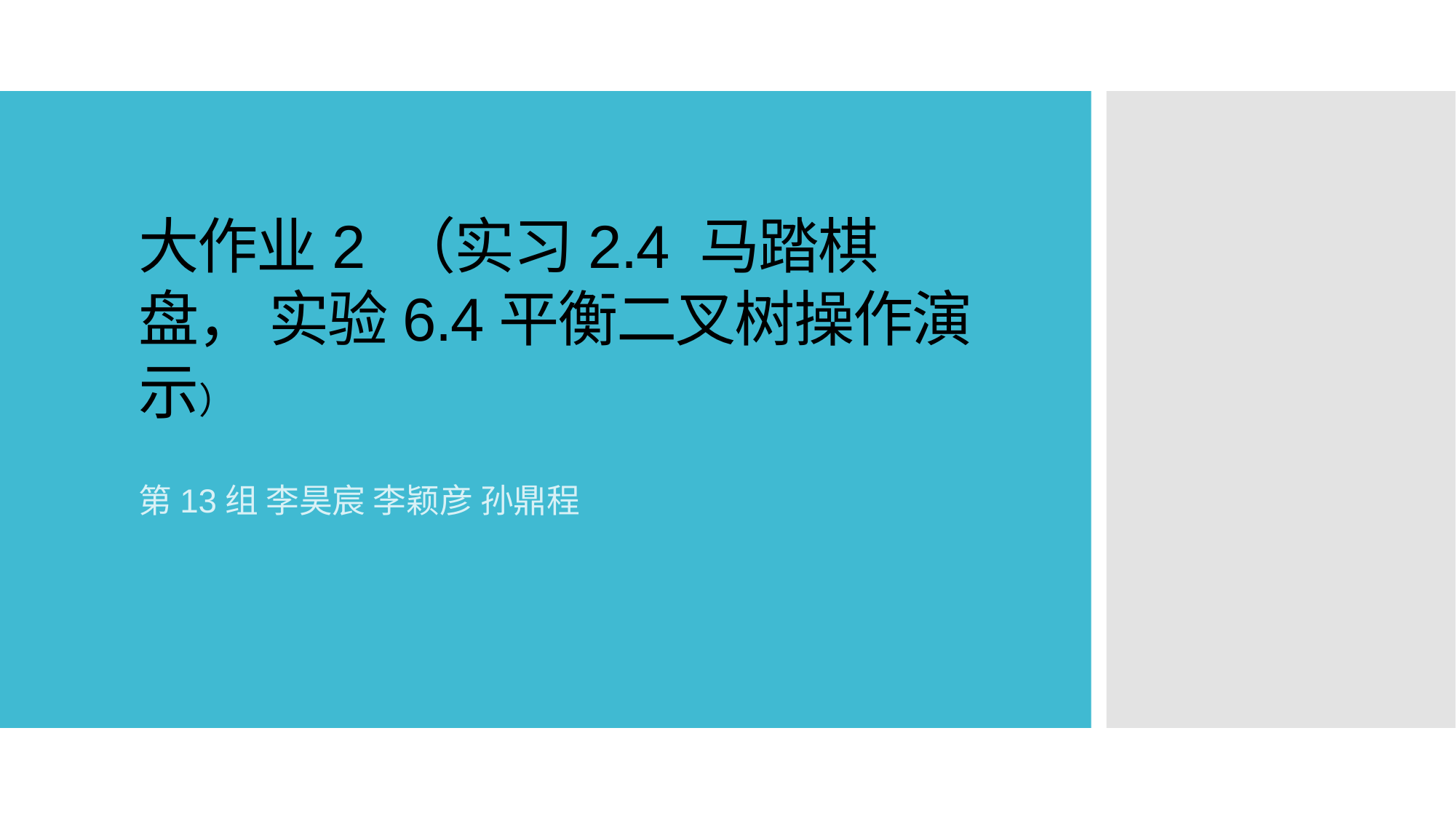

# 大作业2 （实习2.4 马踏棋盘， 实验6.4平衡二叉树操作演示）
第13组 李昊宸 李颖彦 孙鼎程